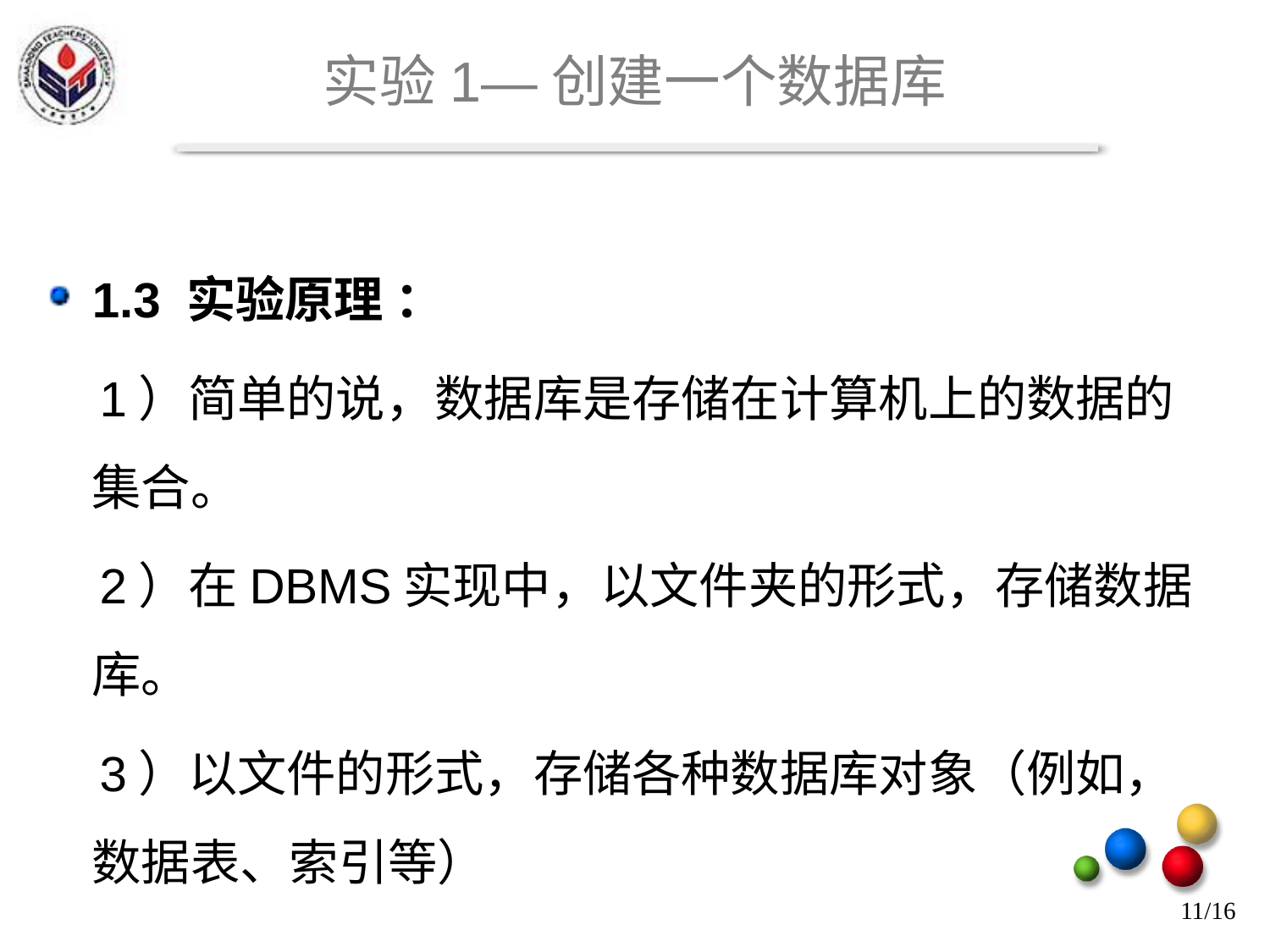

# 实验1—创建一个数据库
1.3 实验原理 ：
    1）简单的说，数据库是存储在计算机上的数据的集合。
    2）在DBMS实现中，以文件夹的形式，存储数据库。
    3）以文件的形式，存储各种数据库对象（例如，数据表、索引等）

11/16